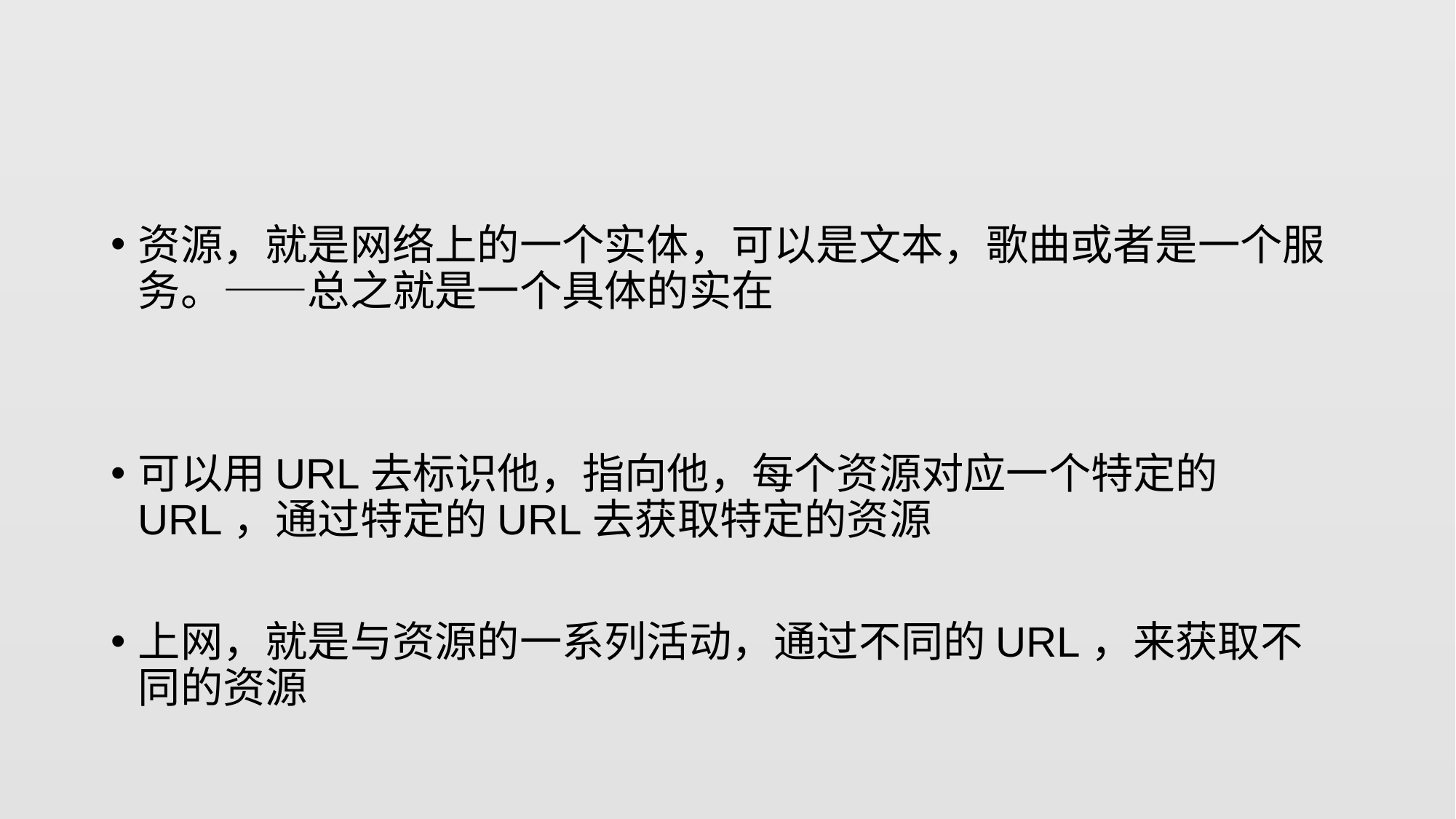

#
资源，就是网络上的一个实体，可以是文本，歌曲或者是一个服务。——总之就是一个具体的实在

可以用URL去标识他，指向他，每个资源对应一个特定的URL，通过特定的URL去获取特定的资源

上网，就是与资源的一系列活动，通过不同的URL，来获取不同的资源